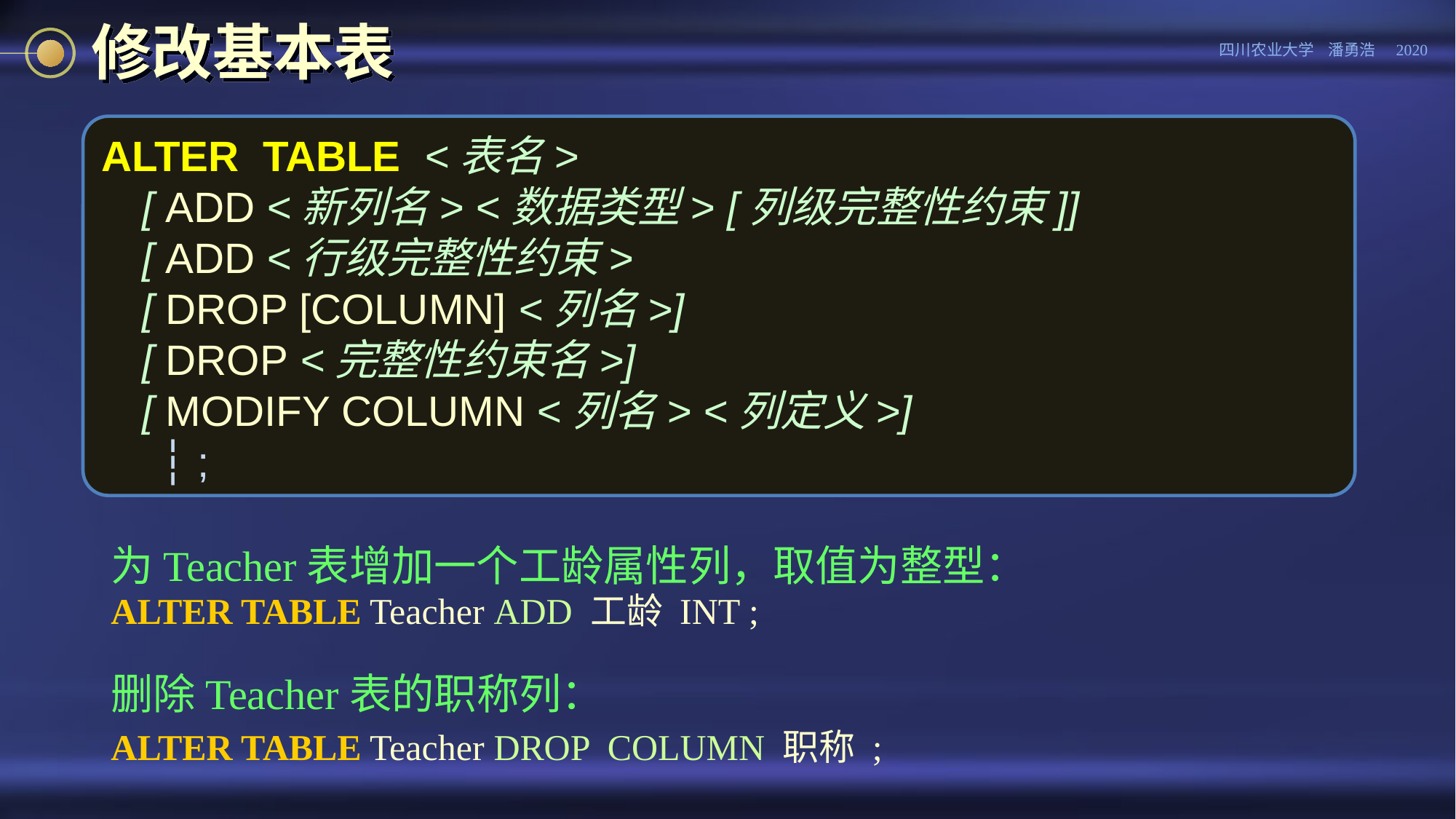

# 修改基本表
ALTER  TABLE  <表名>
	[ ADD <新列名> <数据类型> [列级完整性约束]]
	[ ADD <行级完整性约束>
	[ DROP [COLUMN] <列名>]
	[ DROP <完整性约束名>]
	[ MODIFY COLUMN <列名> <列定义>]
     ┆ ;
为Teacher表增加一个工龄属性列，取值为整型：
ALTER TABLE Teacher ADD 工龄 INT ;
删除Teacher表的职称列：
ALTER TABLE Teacher DROP  COLUMN 职称 ;